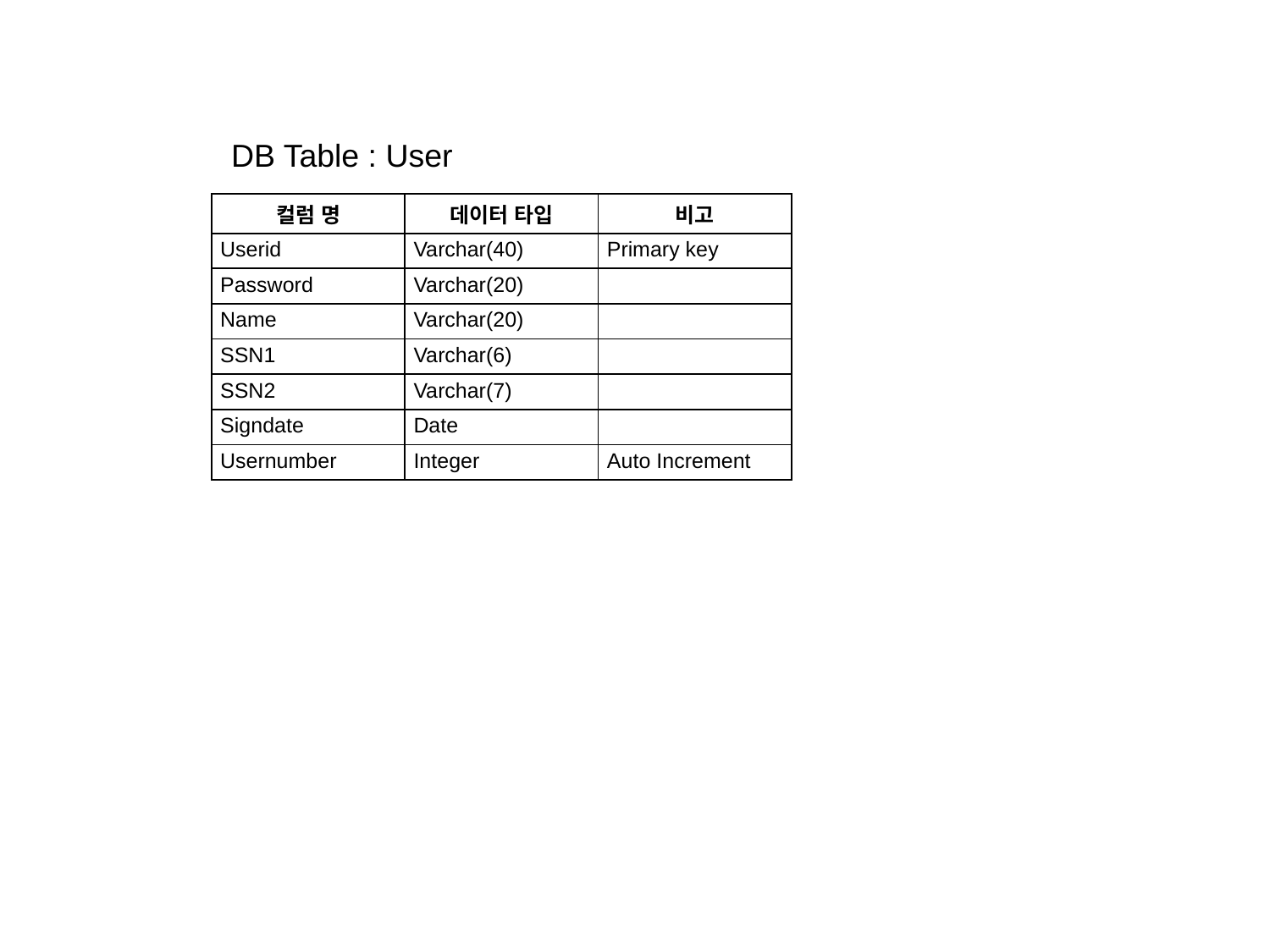

DB Table : User
| 컬럼 명 | 데이터 타입 | 비고 |
| --- | --- | --- |
| Userid | Varchar(40) | Primary key |
| Password | Varchar(20) |  |
| Name | Varchar(20) |  |
| SSN1 | Varchar(6) |  |
| SSN2 | Varchar(7) |  |
| Signdate | Date |  |
| Usernumber | Integer | Auto Increment |